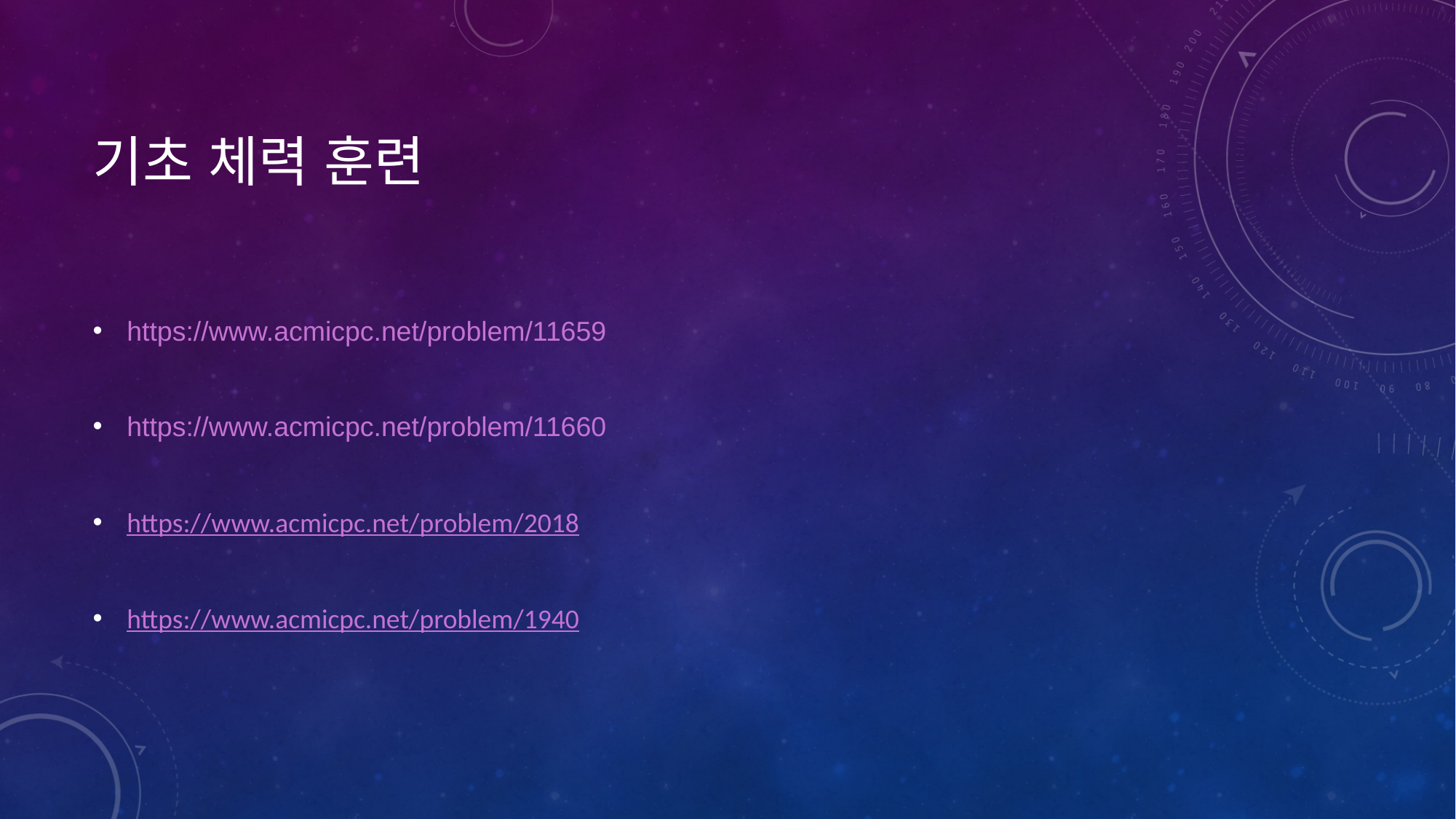

# 기초 체력 훈련

https://www.acmicpc.net/problem/11659

https://www.acmicpc.net/problem/11660

https://www.acmicpc.net/problem/2018

https://www.acmicpc.net/problem/1940